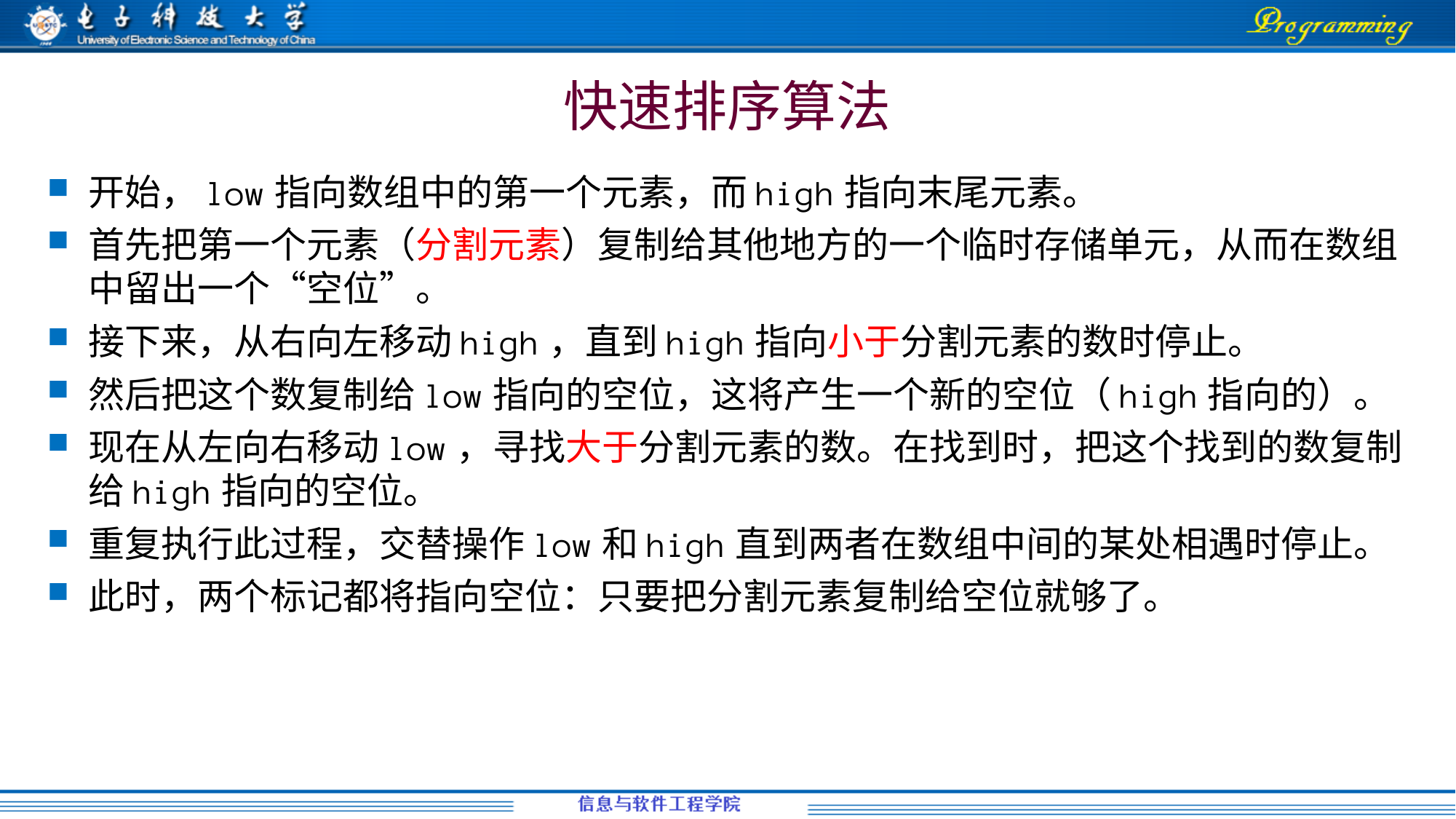

# 快速排序算法
开始，low指向数组中的第一个元素，而high指向末尾元素。
首先把第一个元素（分割元素）复制给其他地方的一个临时存储单元，从而在数组中留出一个“空位”。
接下来，从右向左移动high，直到high指向小于分割元素的数时停止。
然后把这个数复制给low指向的空位，这将产生一个新的空位（high指向的）。
现在从左向右移动low，寻找大于分割元素的数。在找到时，把这个找到的数复制给high指向的空位。
重复执行此过程，交替操作low和high直到两者在数组中间的某处相遇时停止。
此时，两个标记都将指向空位：只要把分割元素复制给空位就够了。